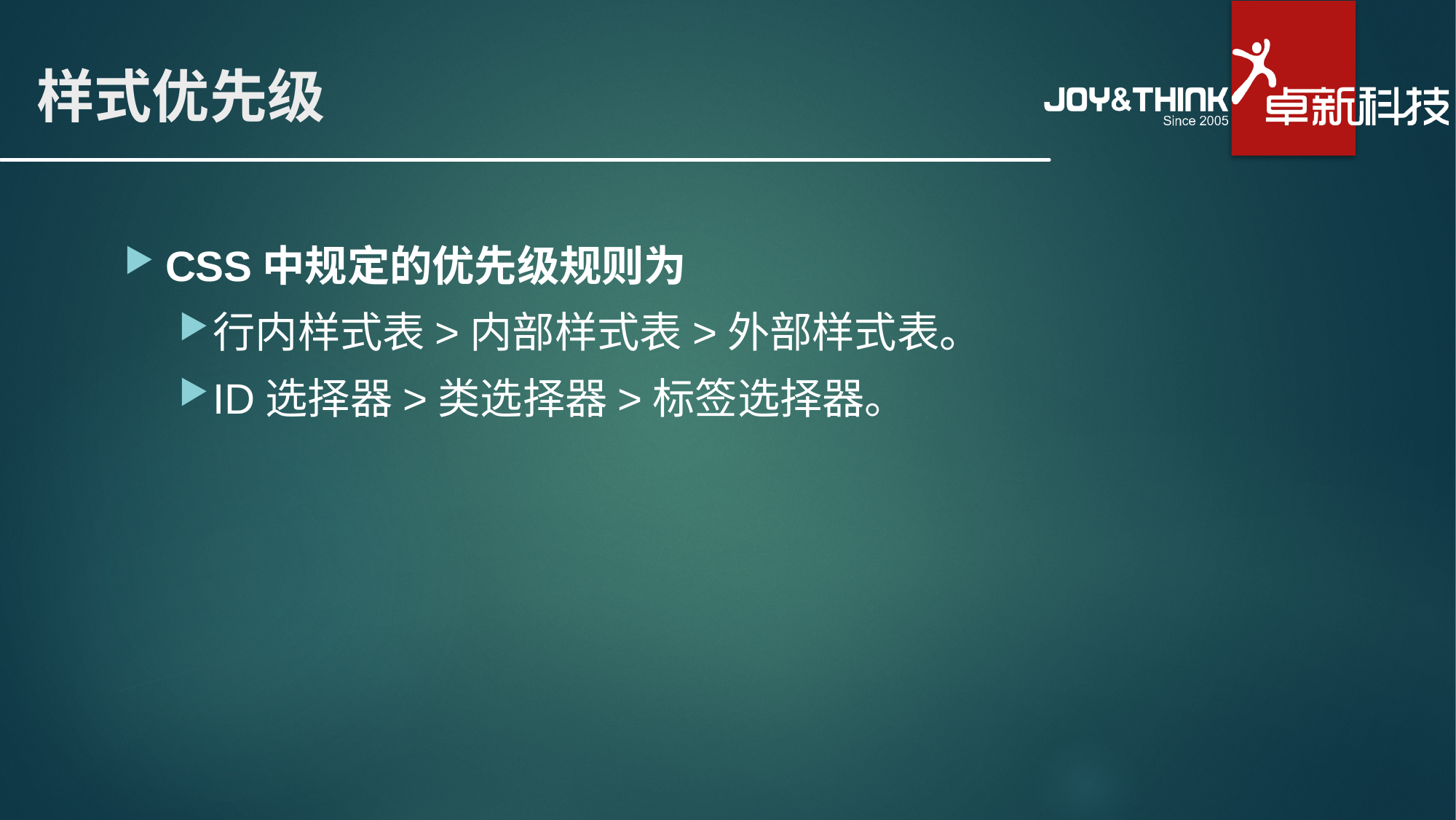

# 样式优先级
CSS中规定的优先级规则为
行内样式表>内部样式表>外部样式表。
ID选择器>类选择器>标签选择器。